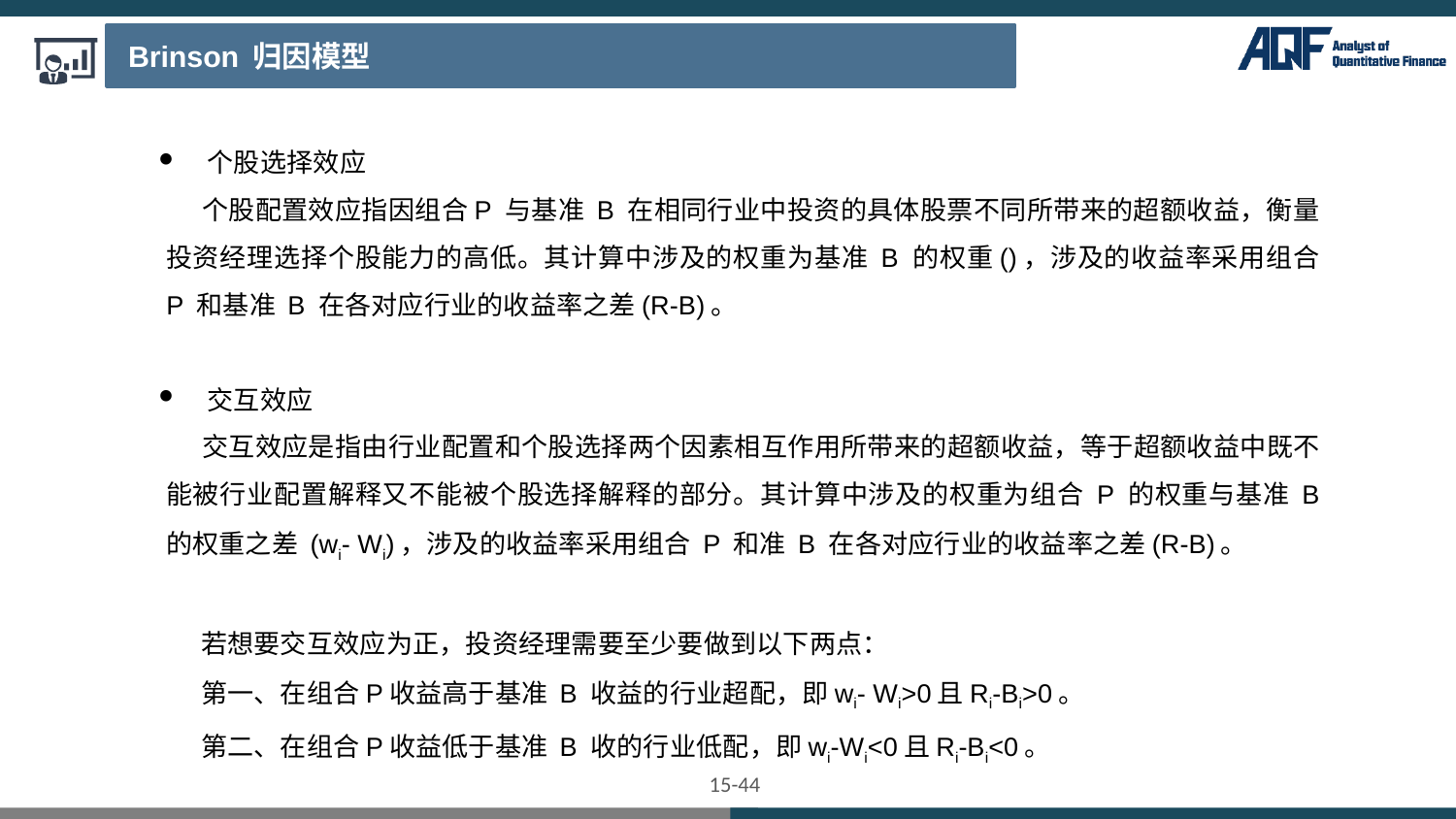

Brinson 归因模型
个股选择效应
     个股配置效应指因组合P 与基准 B 在相同行业中投资的具体股票不同所带来的超额收益，衡量投资经理选择个股能力的高低。其计算中涉及的权重为基准 B 的权重()，涉及的收益率采用组合 P 和基准 B 在各对应行业的收益率之差(R-B)。

交互效应
     交互效应是指由行业配置和个股选择两个因素相互作用所带来的超额收益，等于超额收益中既不能被行业配置解释又不能被个股选择解释的部分。其计算中涉及的权重为组合 P 的权重与基准 B 的权重之差 (wi- Wi)，涉及的收益率采用组合 P 和准 B 在各对应行业的收益率之差(R-B)。

     若想要交互效应为正，投资经理需要至少要做到以下两点：
     第一、在组合P收益高于基准 B 收益的行业超配，即wi- Wi>0且Ri-Bi>0。
     第二、在组合P收益低于基准 B 收的行业低配，即wi-Wi<0且Ri-Bi<0。